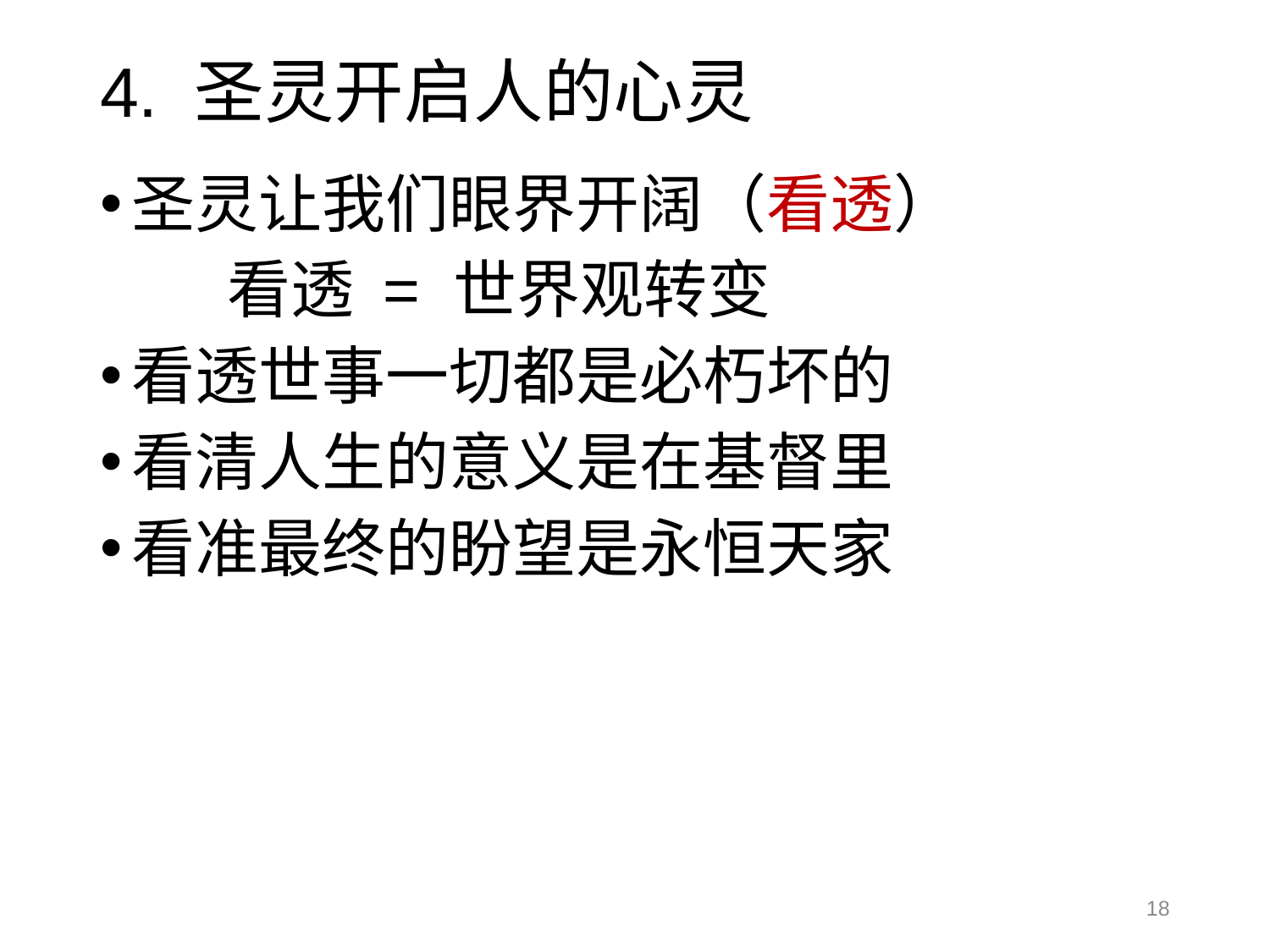

# 4. 圣灵开启人的心灵
圣灵让我们眼界开阔（看透）
	看透 = 世界观转变
看透世事一切都是必朽坏的
看清人生的意义是在基督里
看准最终的盼望是永恒天家

18